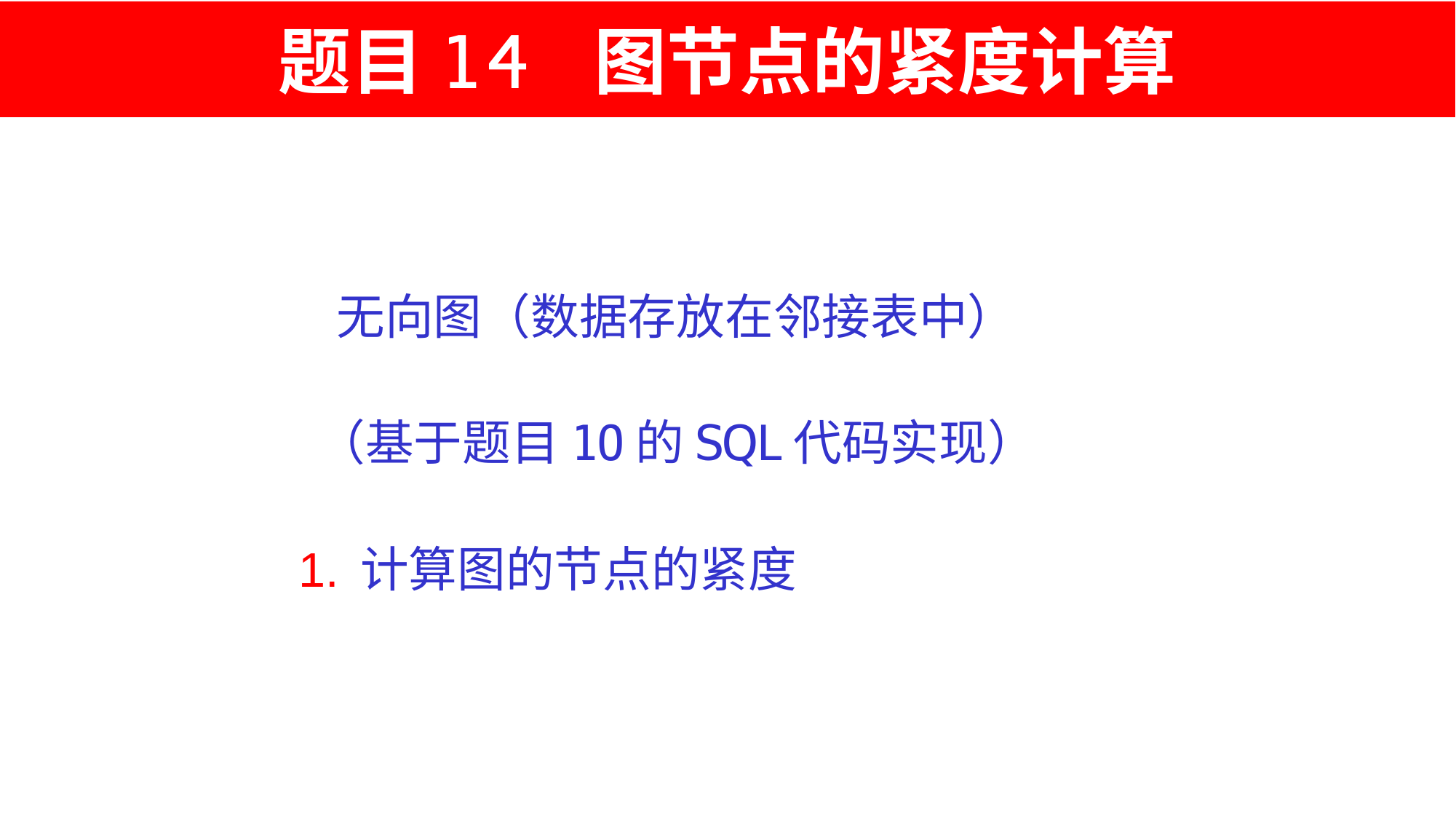

# 题目14  图节点的紧度计算
无向图（数据存放在邻接表中）
（基于题目10的SQL代码实现）
计算图的节点的紧度